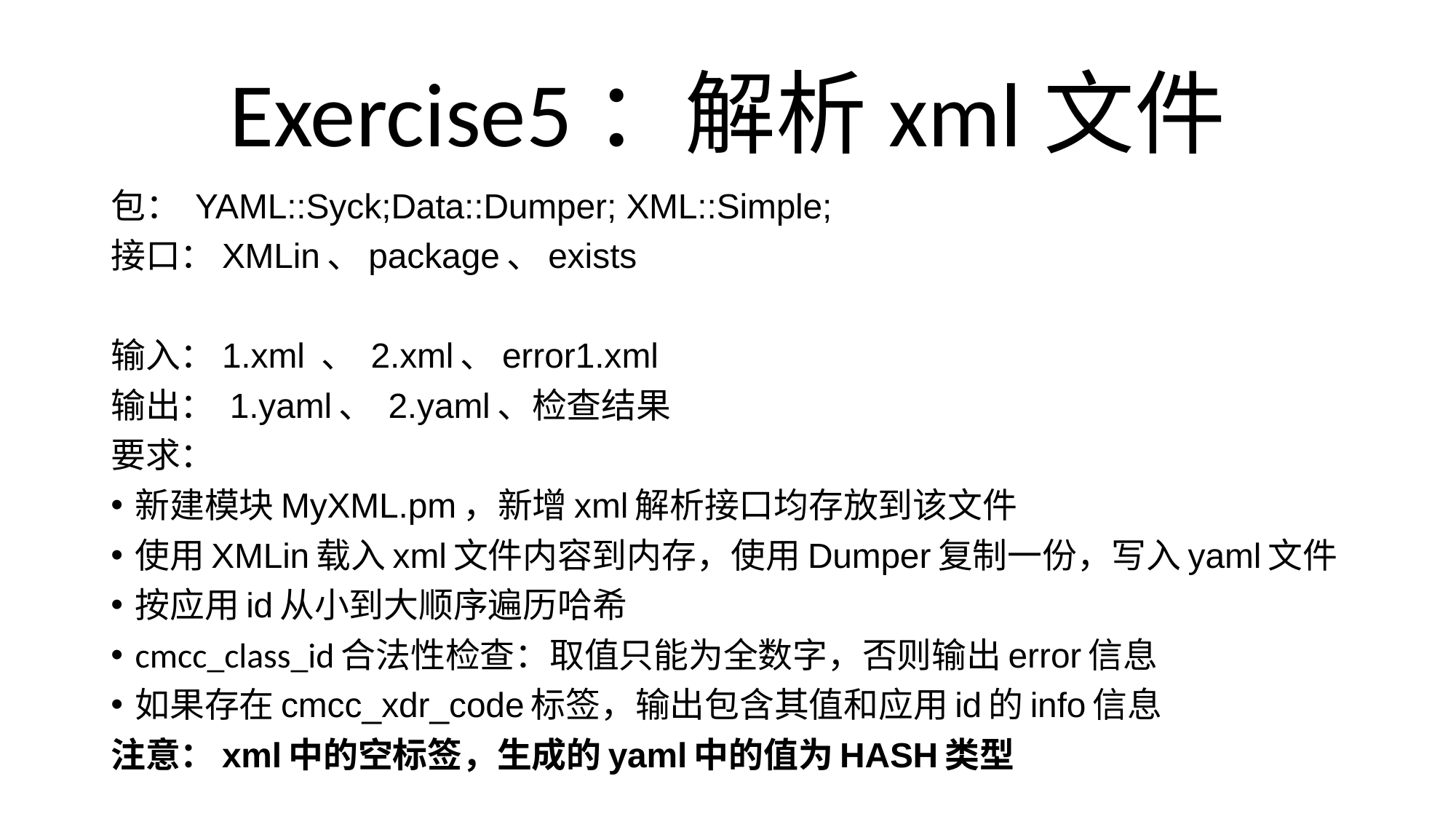

# Exercise5：解析xml文件
包： YAML::Syck;Data::Dumper; XML::Simple;
接口：XMLin、package、exists

输入：1.xml 、 2.xml、error1.xml
输出： 1.yaml、 2.yaml、检查结果
要求：
新建模块MyXML.pm，新增xml解析接口均存放到该文件
使用XMLin载入xml文件内容到内存，使用Dumper复制一份，写入yaml文件
按应用id从小到大顺序遍历哈希
cmcc_class_id合法性检查：取值只能为全数字，否则输出error信息
如果存在cmcc_xdr_code标签，输出包含其值和应用id的info信息
注意：xml中的空标签，生成的yaml中的值为HASH类型